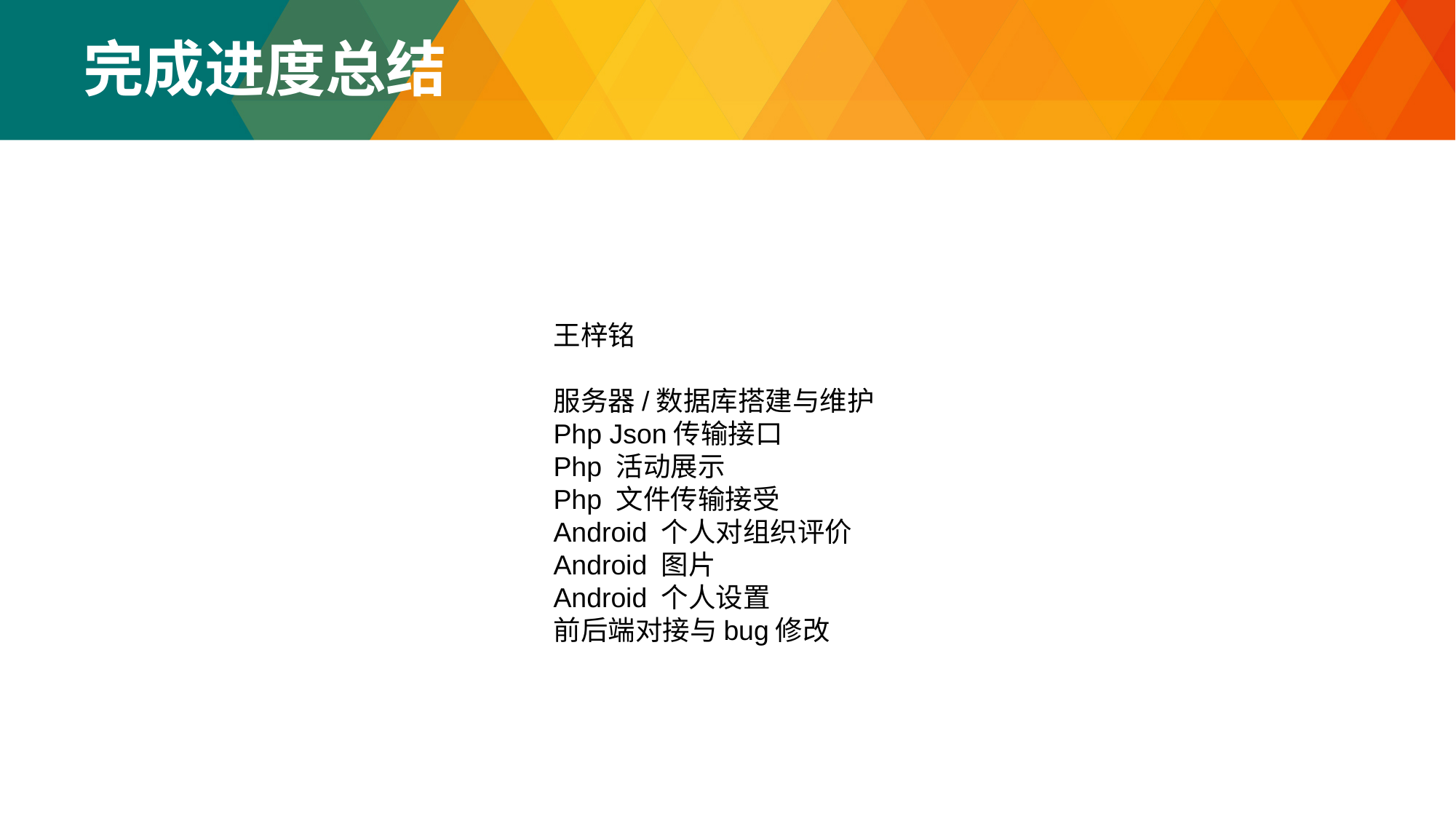

完成进度总结
王梓铭

服务器/数据库搭建与维护
Php Json传输接口
Php 活动展示
Php 文件传输接受
Android 个人对组织评价
Android 图片
Android 个人设置
前后端对接与bug修改